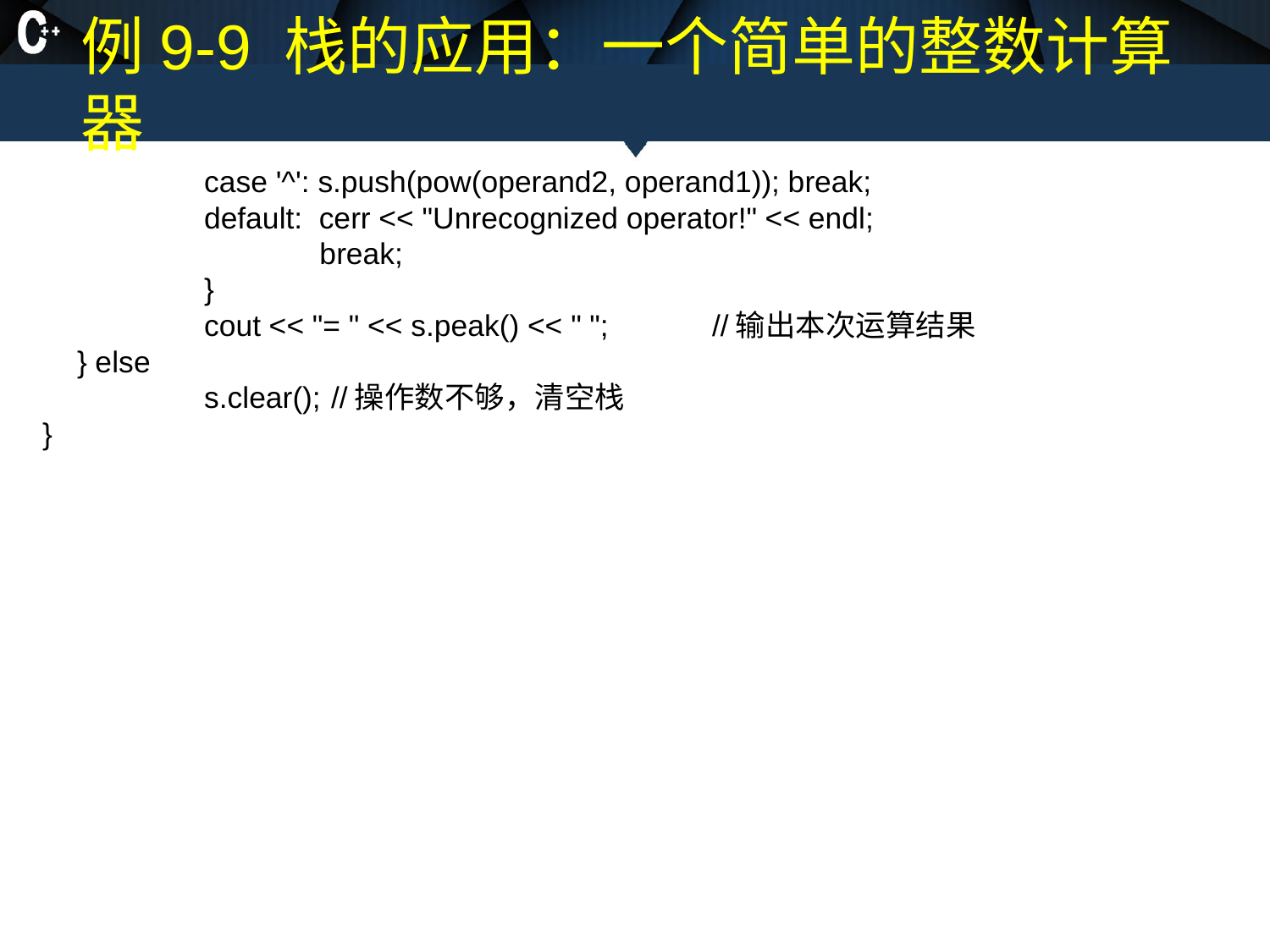

#
例9-9 栈的应用：一个简单的整数计算器
		case '^': s.push(pow(operand2, operand1)); break;
		default:  cerr << "Unrecognized operator!" << endl;
		              break;
		}
		cout << "= " << s.peak() << " ";	//输出本次运算结果
	} else
		s.clear();	//操作数不够，清空栈
}